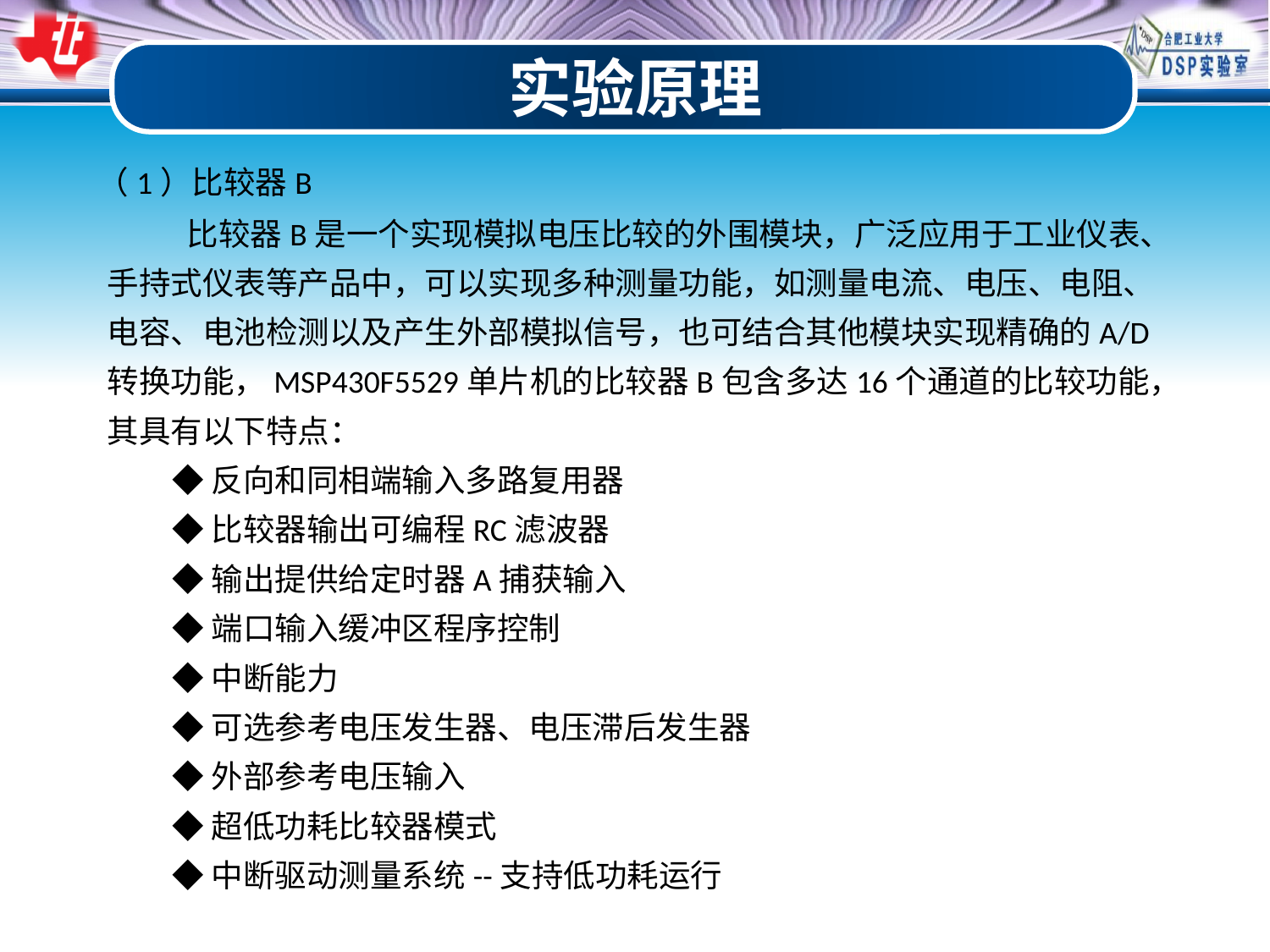

实验原理
（1）比较器B
          比较器B是一个实现模拟电压比较的外围模块，广泛应用于工业仪表、手持式仪表等产品中，可以实现多种测量功能，如测量电流、电压、电阻、电容、电池检测以及产生外部模拟信号，也可结合其他模块实现精确的A/D转换功能，MSP430F5529单片机的比较器B包含多达16个通道的比较功能，其具有以下特点：
         ◆反向和同相端输入多路复用器
         ◆比较器输出可编程RC滤波器
         ◆输出提供给定时器A捕获输入
         ◆端口输入缓冲区程序控制
         ◆中断能力
         ◆可选参考电压发生器、电压滞后发生器
         ◆外部参考电压输入
         ◆超低功耗比较器模式
         ◆中断驱动测量系统--支持低功耗运行